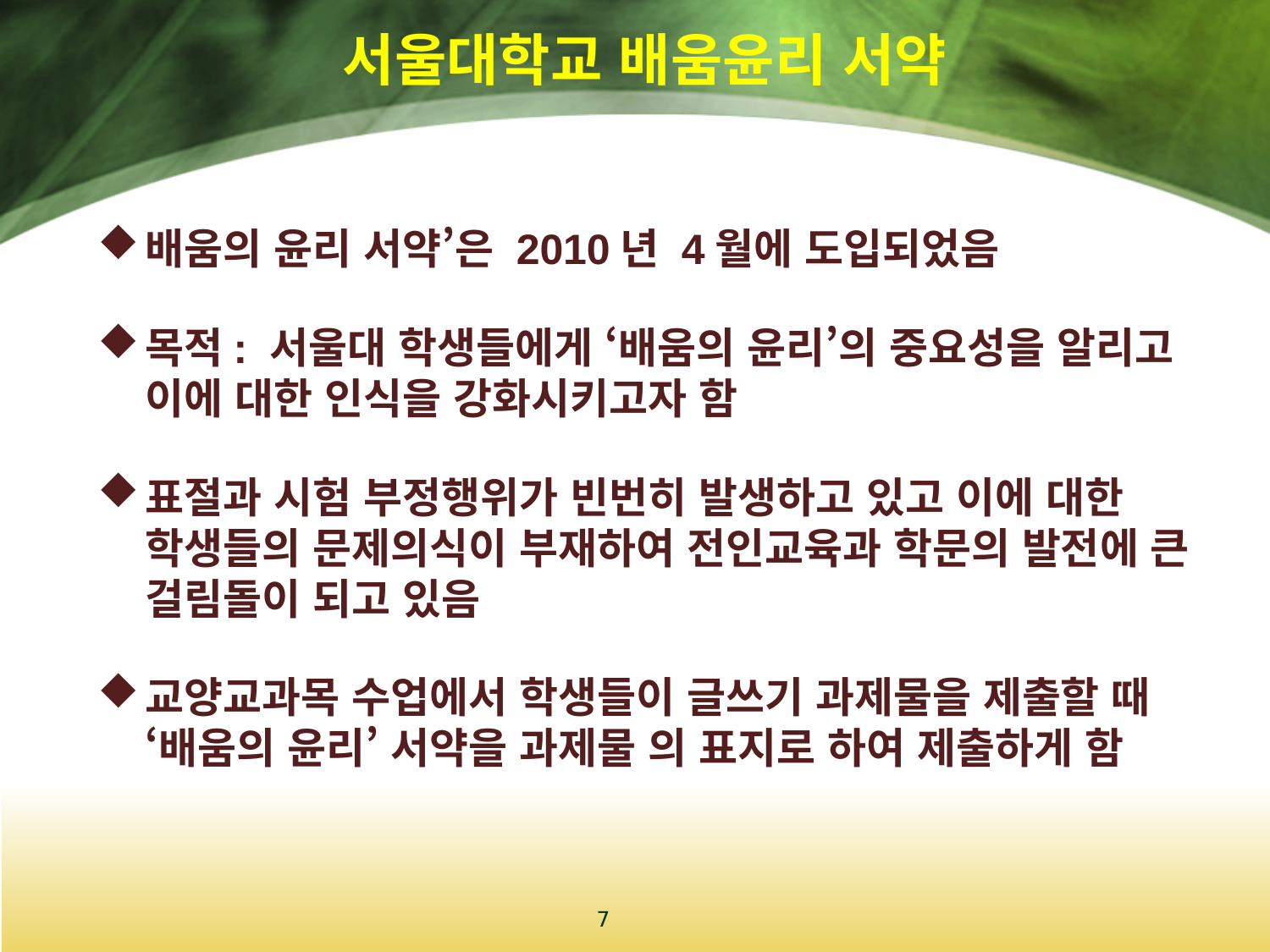

# 서울대학교 배움윤리 서약
배움의 윤리 서약’은 2010년 4월에 도입되었음

목적: 서울대 학생들에게 ‘배움의 윤리’의 중요성을 알리고 이에 대한 인식을 강화시키고자 함

표절과 시험 부정행위가 빈번히 발생하고 있고 이에 대한 학생들의 문제의식이 부재하여 전인교육과 학문의 발전에 큰 걸림돌이 되고 있음

교양교과목 수업에서 학생들이 글쓰기 과제물을 제출할 때 ‘배움의 윤리’ 서약을 과제물 의 표지로 하여 제출하게 함

7